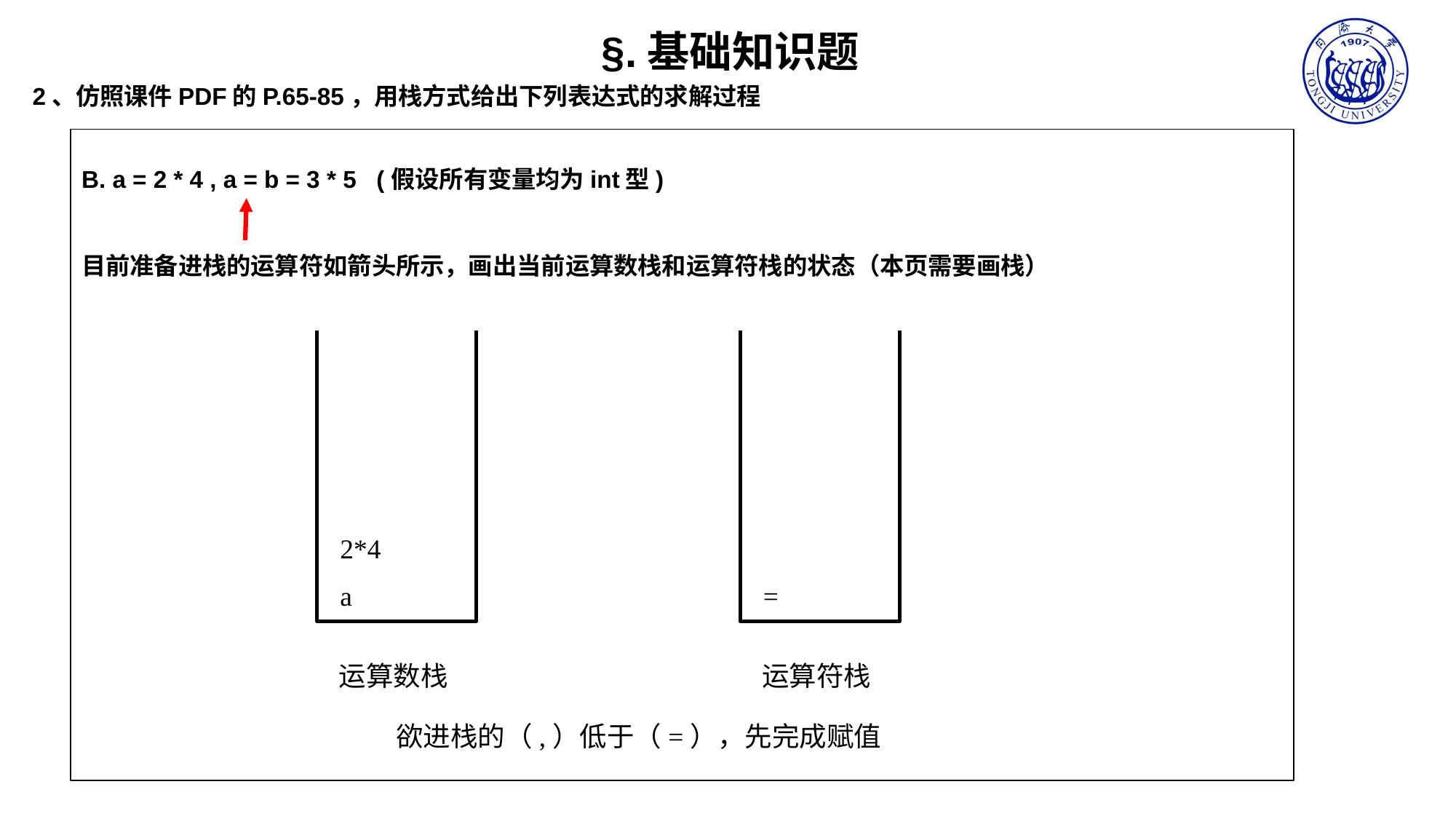

§.基础知识题
2、仿照课件PDF的P.65-85，用栈方式给出下列表达式的求解过程

B. a = 2 * 4 , a = b = 3 * 5   (假设所有变量均为int型)

目前准备进栈的运算符如箭头所示，画出当前运算数栈和运算符栈的状态（本页需要画栈）

2*4
a
=
运算数栈
运算符栈
欲进栈的（,）低于（=），先完成赋值